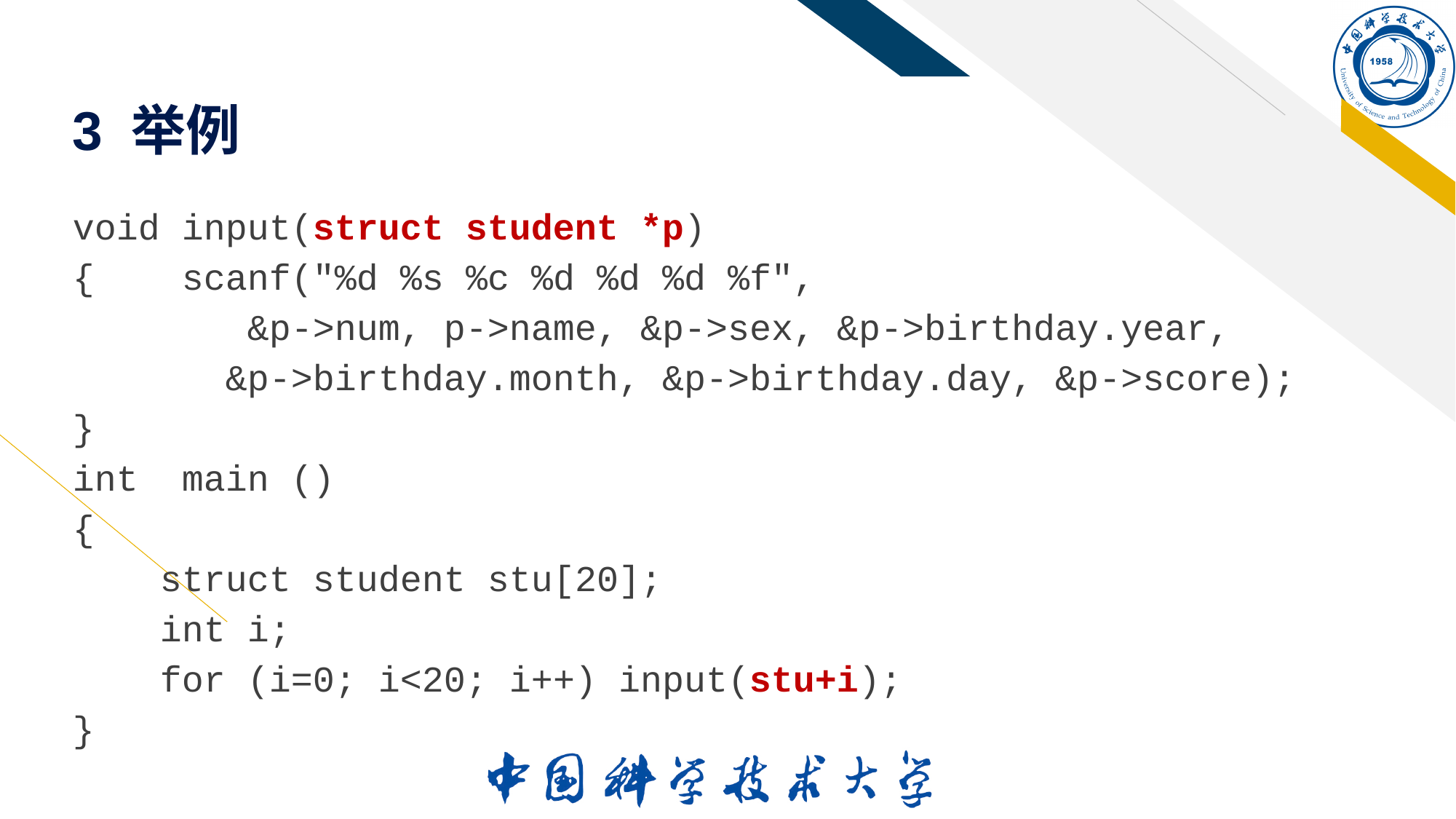

# 3 举例
void input(struct student *p)
{    scanf("%d %s %c %d %d %d %f",
        &p->num, p->name, &p->sex, &p->birthday.year,
       &p->birthday.month, &p->birthday.day, &p->score);
}
int  main ()
{
    struct student stu[20];
    int i;
    for (i=0; i<20; i++) input(stu+i);
}